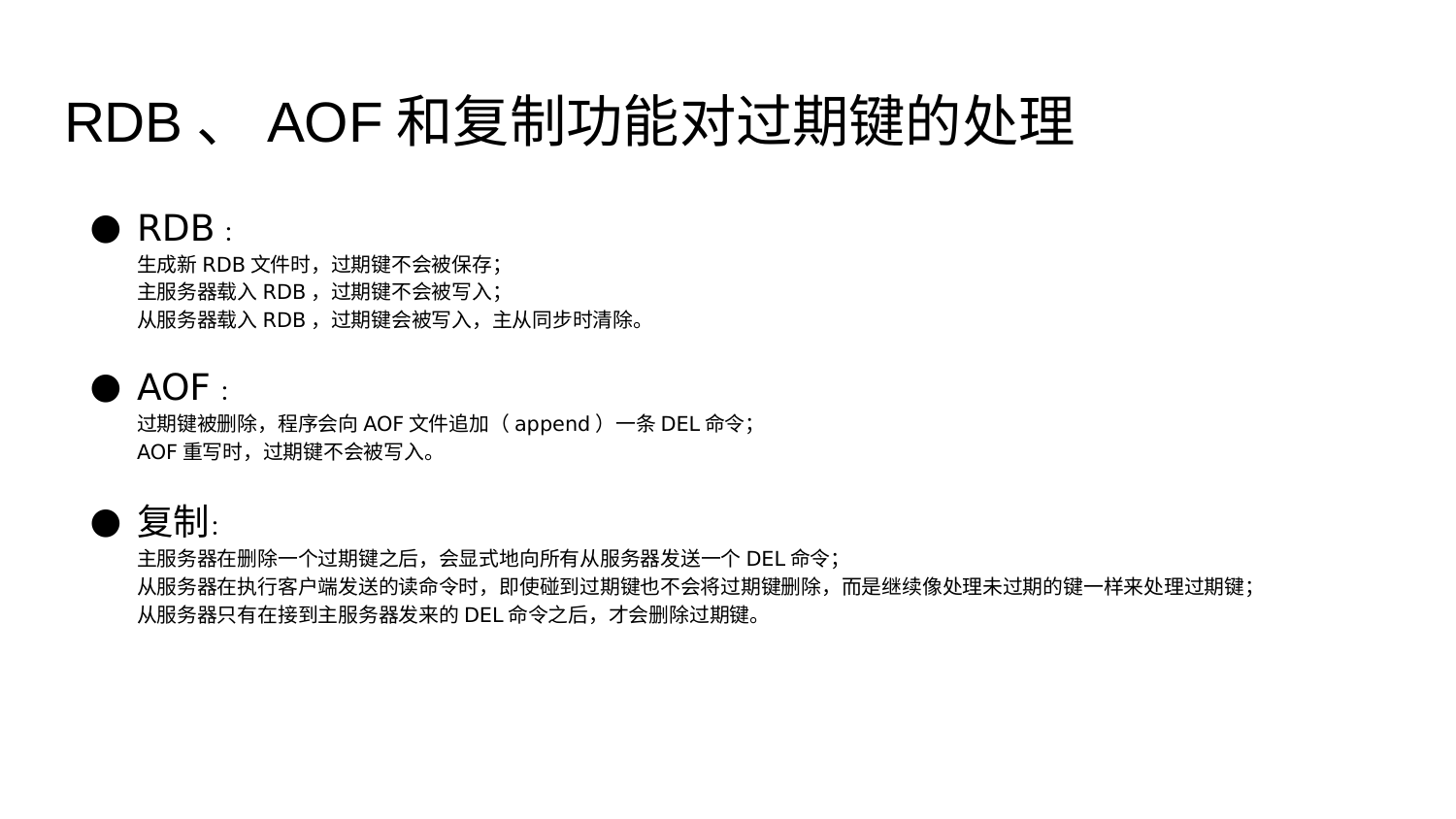

# RDB、AOF和复制功能对过期键的处理
RDB：
生成新RDB文件时，过期键不会被保存；
主服务器载入RDB，过期键不会被写入；
从服务器载入RDB，过期键会被写入，主从同步时清除。
AOF：
过期键被删除，程序会向AOF文件追加（append）一条DEL命令；
AOF重写时，过期键不会被写入。
复制：
主服务器在删除一个过期键之后，会显式地向所有从服务器发送一个DEL命令；
从服务器在执行客户端发送的读命令时，即使碰到过期键也不会将过期键删除，而是继续像处理未过期的键一样来处理过期键；
从服务器只有在接到主服务器发来的DEL命令之后，才会删除过期键。